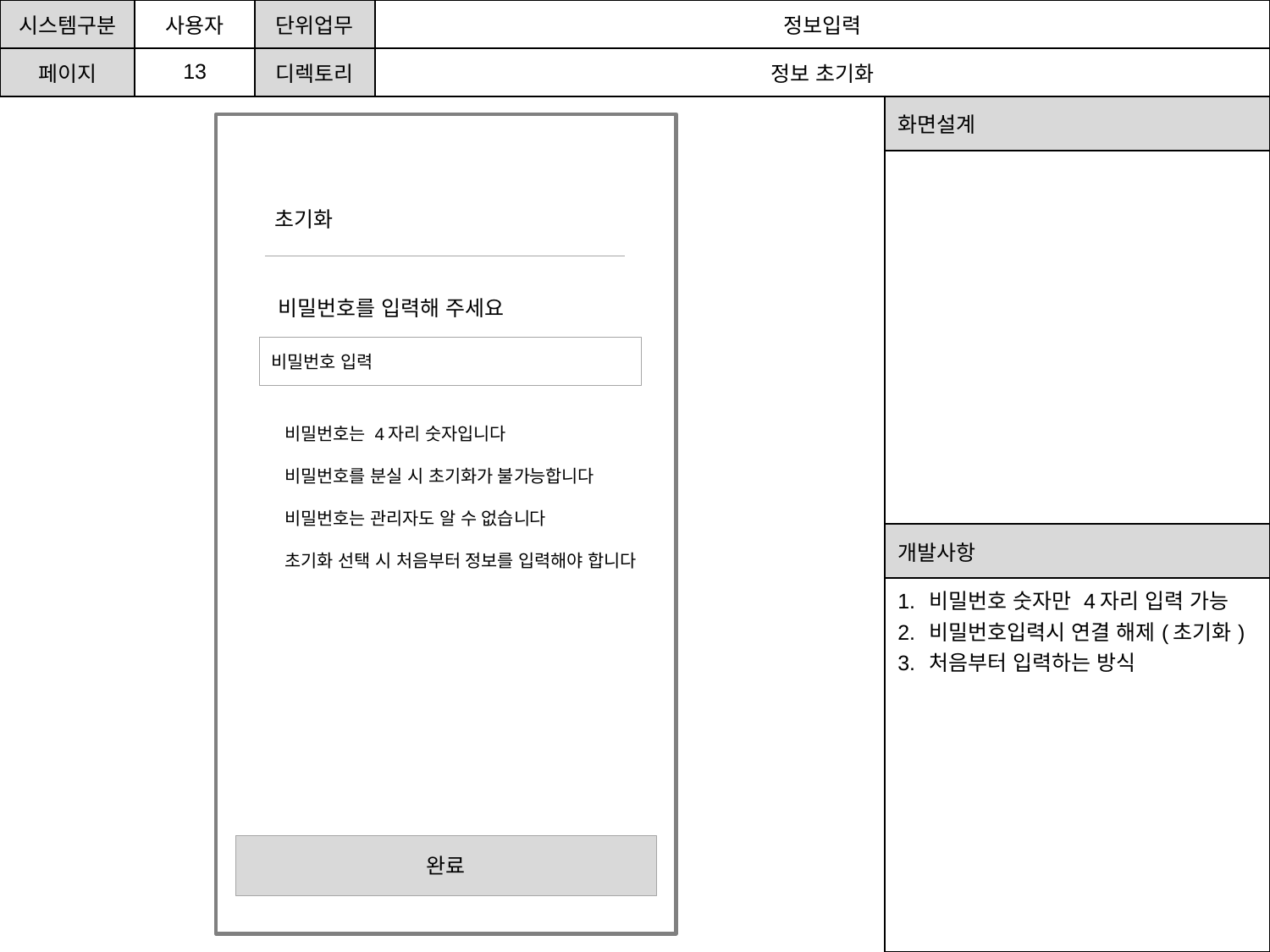

| 시스템구분 | 사용자 | 단위업무 | 정보입력 |
| --- | --- | --- | --- |
| 페이지 | 13 | 디렉토리 | 정보 초기화 |
| 화면설계 |
| --- |
|  |
| 개발사항 |
| 비밀번호 숫자만 4자리 입력 가능 비밀번호입력시 연결 해제(초기화) 처음부터 입력하는 방식 |

초기화
비밀번호를 입력해 주세요
비밀번호 입력
비밀번호는 4자리 숫자입니다

비밀번호를 분실 시 초기화가 불가능합니다

비밀번호는 관리자도 알 수 없습니다

초기화 선택 시 처음부터 정보를 입력해야 합니다
완료